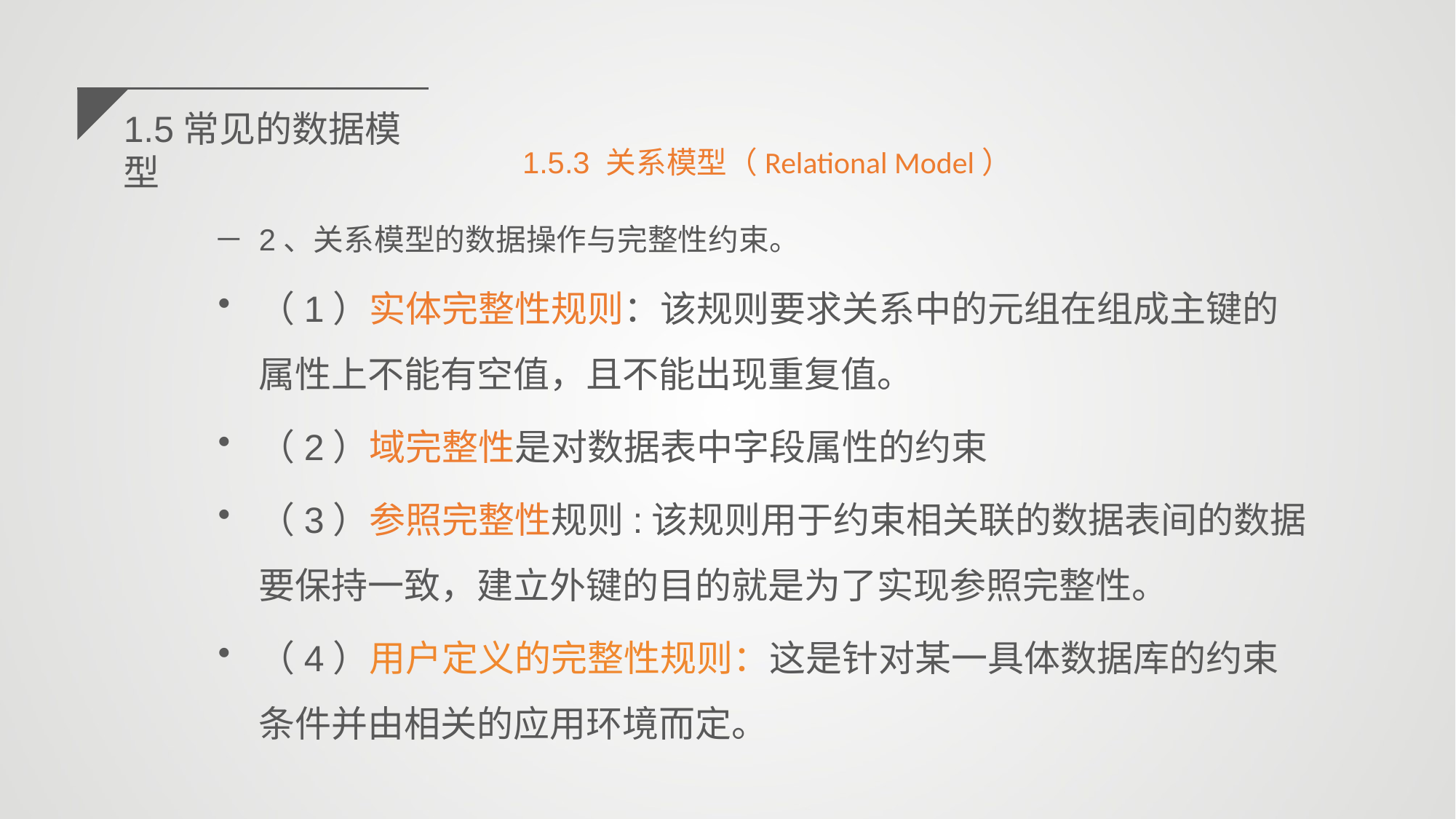

1.5常见的数据模型
1.5.3 关系模型（Relational Model）

2、关系模型的数据操作与完整性约束。
（1）实体完整性规则：该规则要求关系中的元组在组成主键的属性上不能有空值，且不能出现重复值。
（2）域完整性是对数据表中字段属性的约束
（3）参照完整性规则:该规则用于约束相关联的数据表间的数据要保持一致，建立外键的目的就是为了实现参照完整性。
（4）用户定义的完整性规则：这是针对某一具体数据库的约束条件并由相关的应用环境而定。